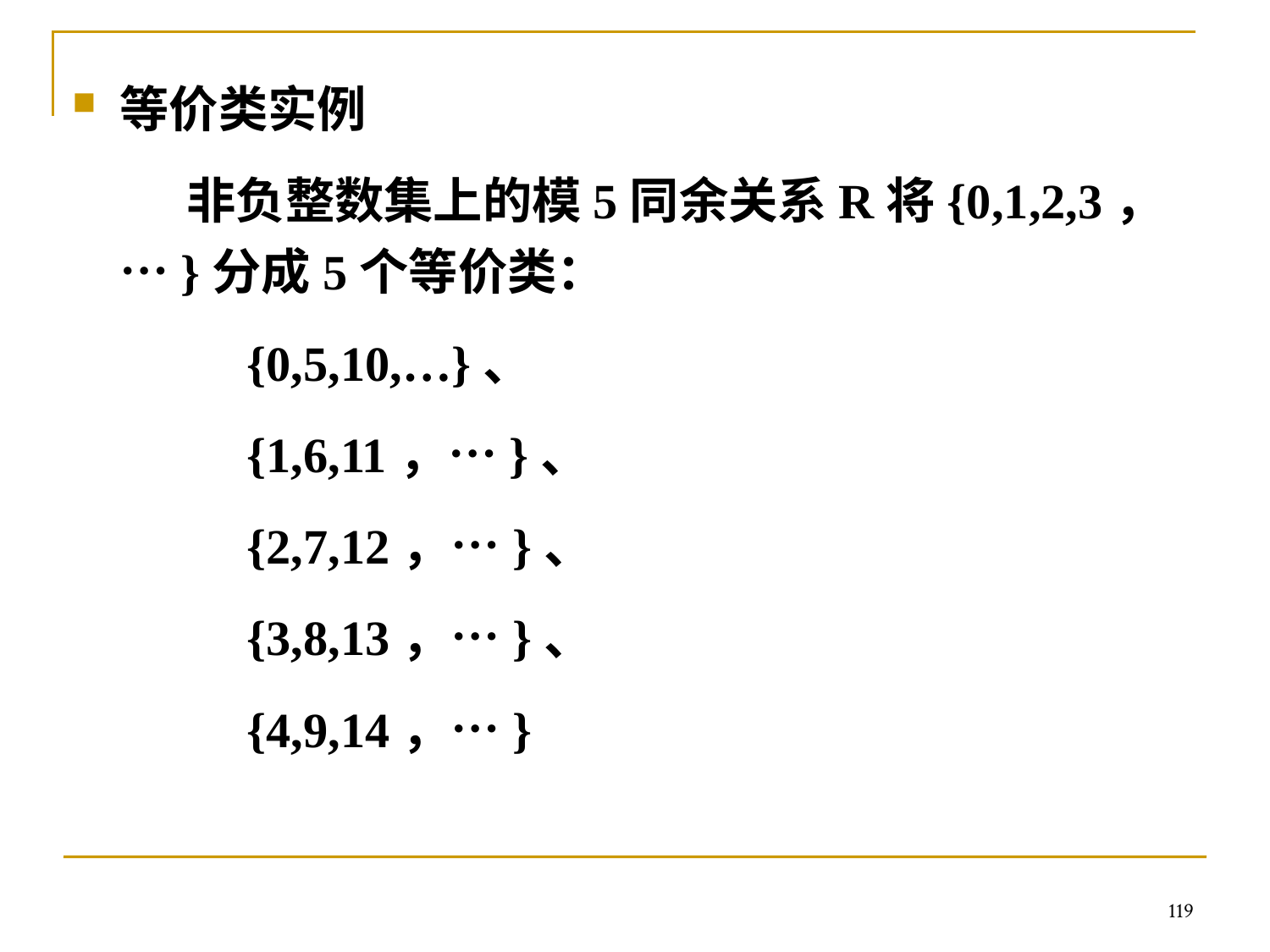

等价类实例
	     非负整数集上的模5同余关系R将{0,1,2,3，…}分成5个等价类：
		{0,5,10,…}、
		{1,6,11，…}、
		{2,7,12，…}、
		{3,8,13，…}、
		{4,9,14，…}
119